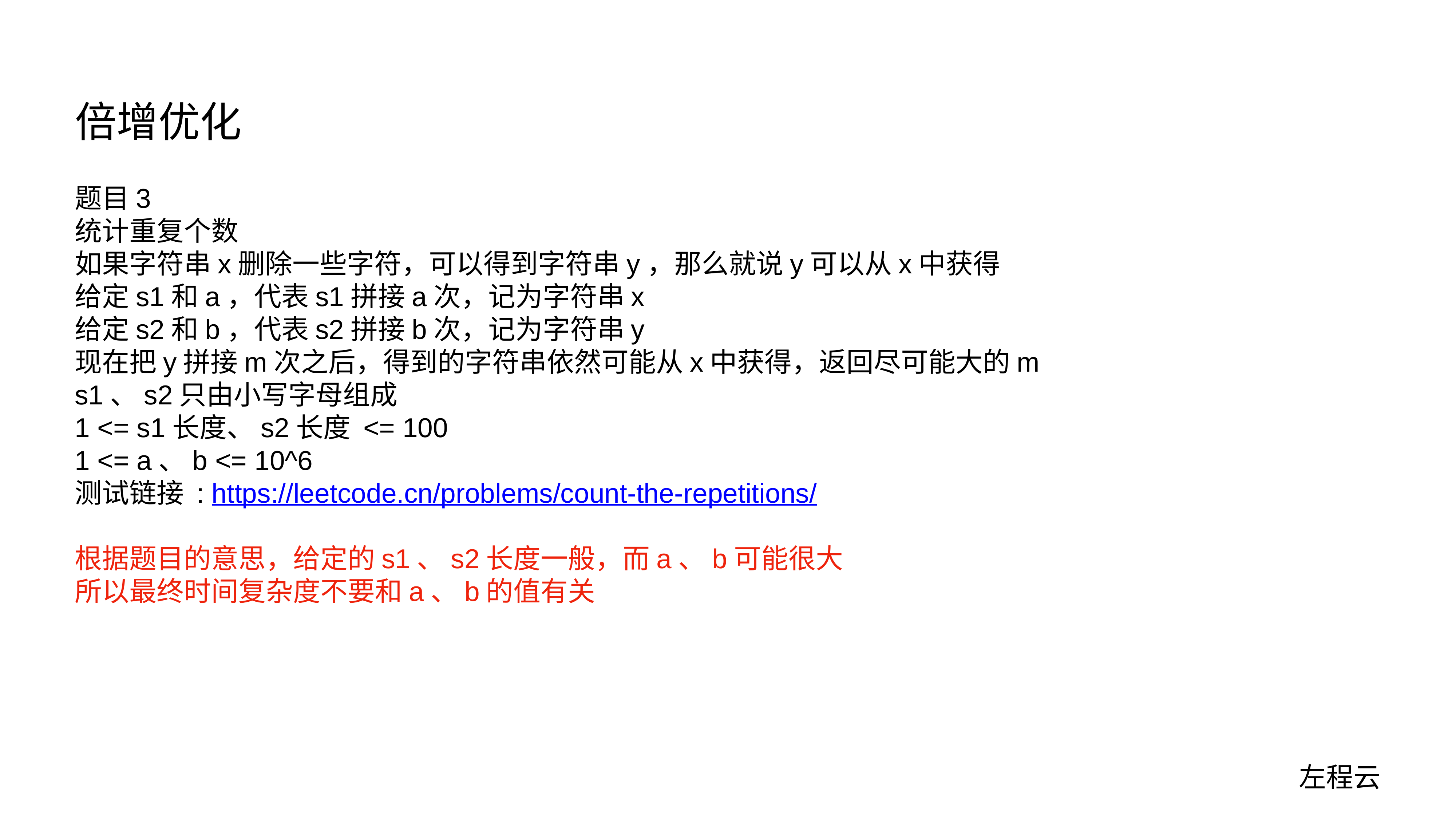

# 倍增优化
题目3
统计重复个数
如果字符串x删除一些字符，可以得到字符串y，那么就说y可以从x中获得
给定s1和a，代表s1拼接a次，记为字符串x
给定s2和b，代表s2拼接b次，记为字符串y
现在把y拼接m次之后，得到的字符串依然可能从x中获得，返回尽可能大的m
s1、s2只由小写字母组成
1 <= s1长度、s2长度 <= 100
1 <= a、b <= 10^6
测试链接 : https://leetcode.cn/problems/count-the-repetitions/

根据题目的意思，给定的s1、s2长度一般，而a、b可能很大
所以最终时间复杂度不要和a、b的值有关
左程云